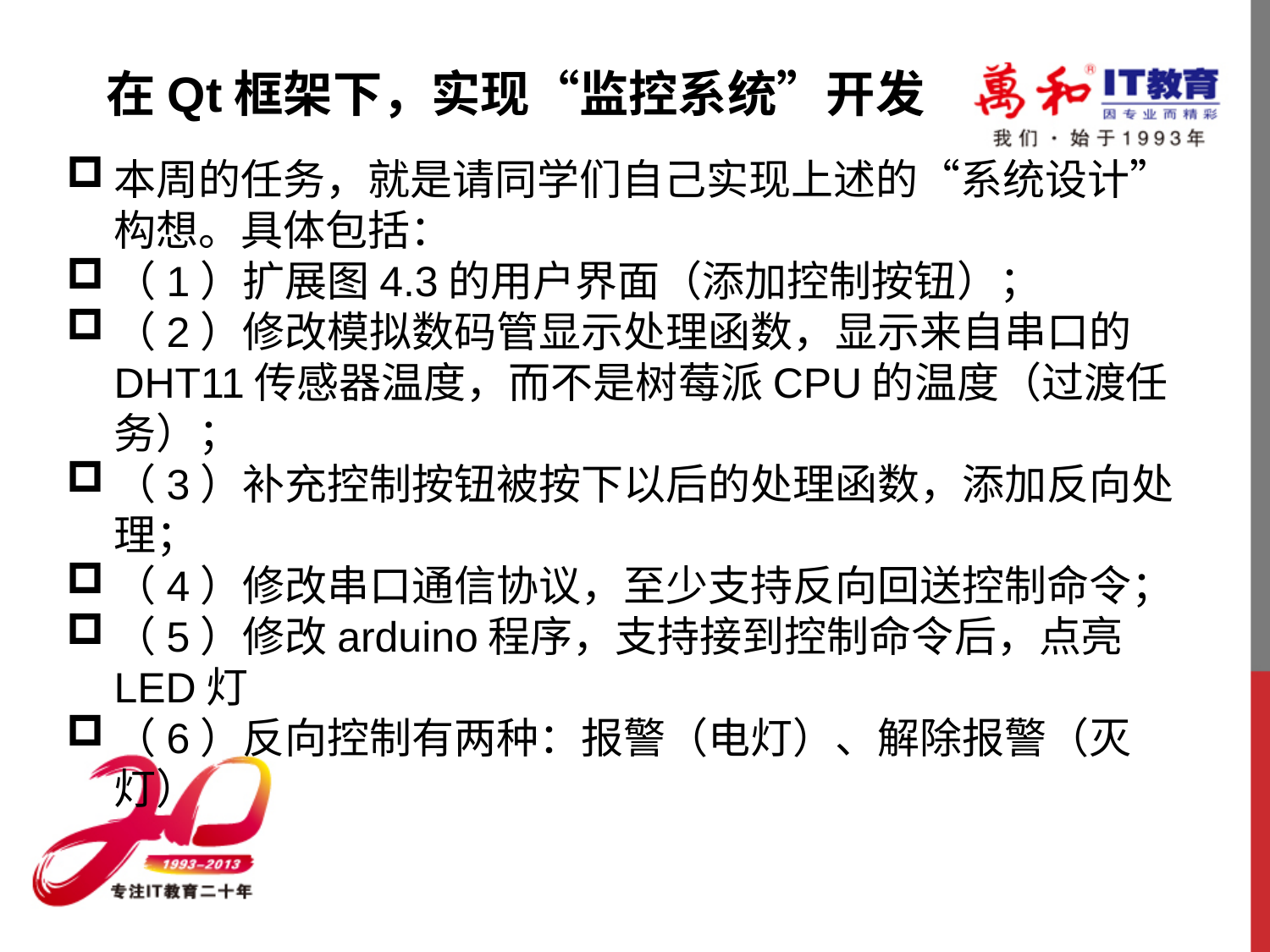

在Qt框架下，实现“监控系统”开发
本周的任务，就是请同学们自己实现上述的“系统设计”构想。具体包括：
（1）扩展图4.3的用户界面（添加控制按钮）；
（2）修改模拟数码管显示处理函数，显示来自串口的DHT11传感器温度，而不是树莓派CPU的温度（过渡任务）；
（3）补充控制按钮被按下以后的处理函数，添加反向处理；
（4）修改串口通信协议，至少支持反向回送控制命令；
（5）修改arduino程序，支持接到控制命令后，点亮LED灯
（6）反向控制有两种：报警（电灯）、解除报警（灭灯）